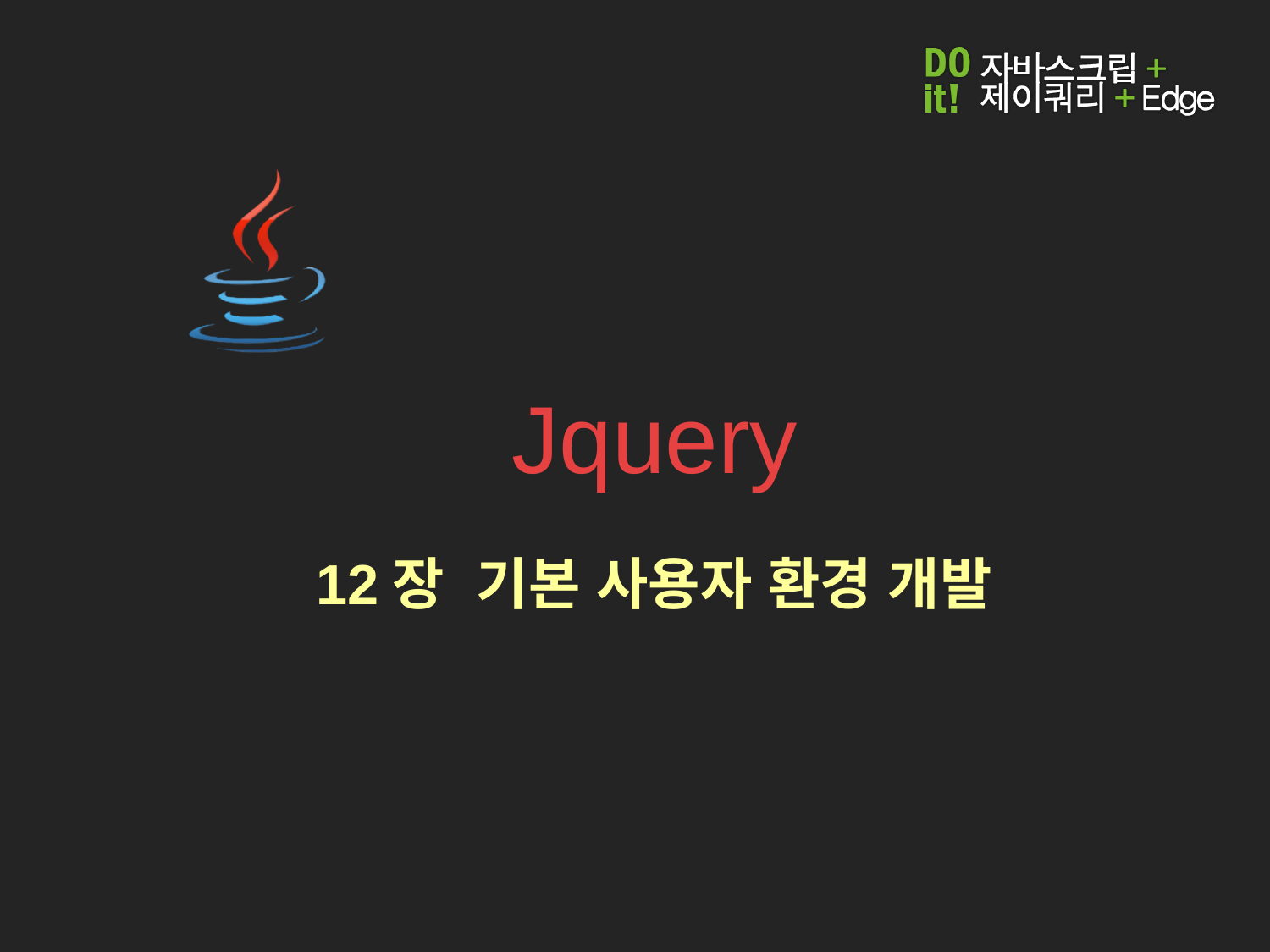

# Jquery
12장  기본 사용자 환경 개발